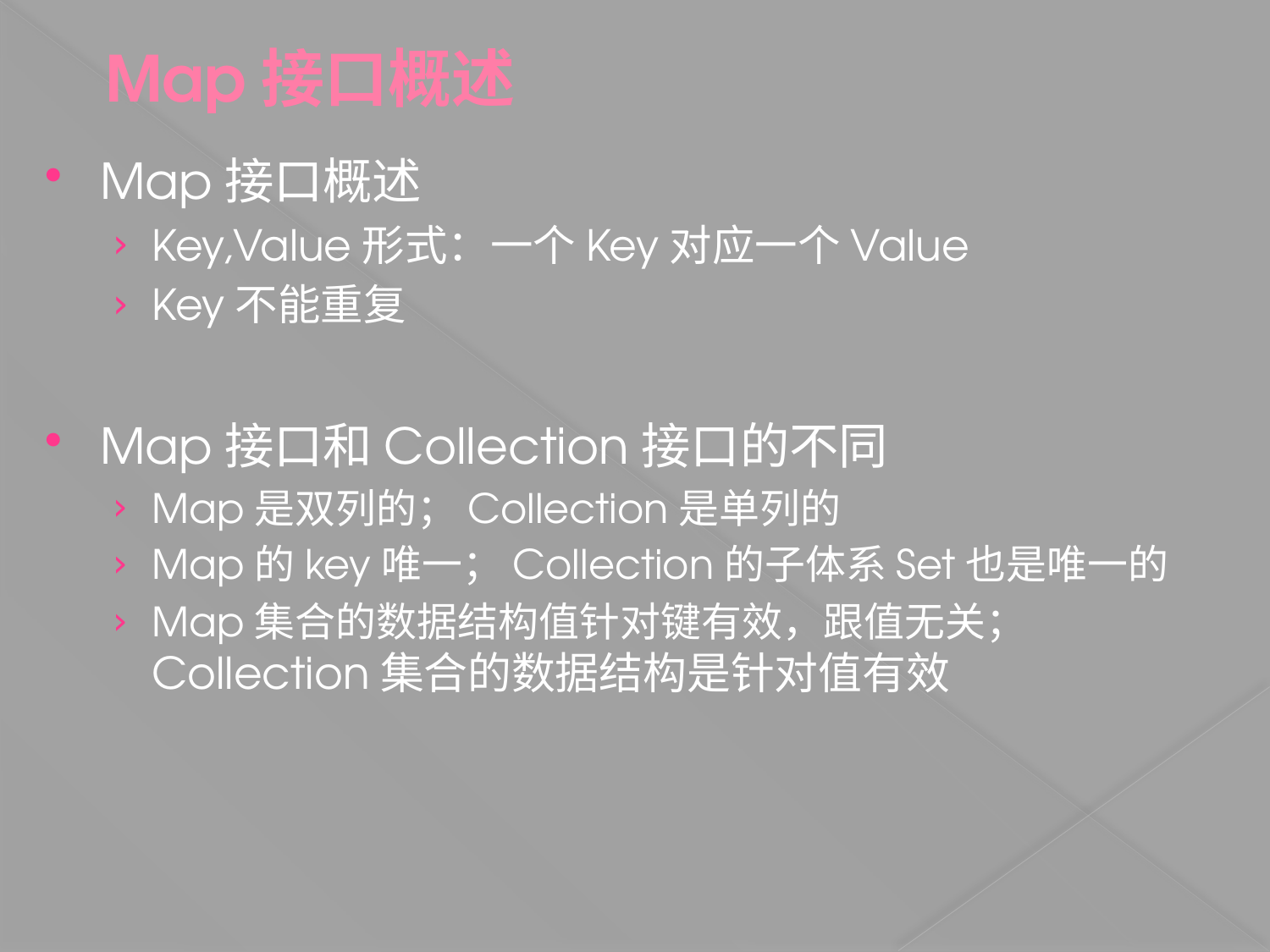

# Map接口概述
Map接口概述
Key,Value形式：一个Key对应一个Value
Key不能重复

Map接口和Collection接口的不同
Map是双列的；Collection是单列的
Map的key唯一；Collection的子体系Set也是唯一的
Map集合的数据结构值针对键有效，跟值无关；Collection集合的数据结构是针对值有效